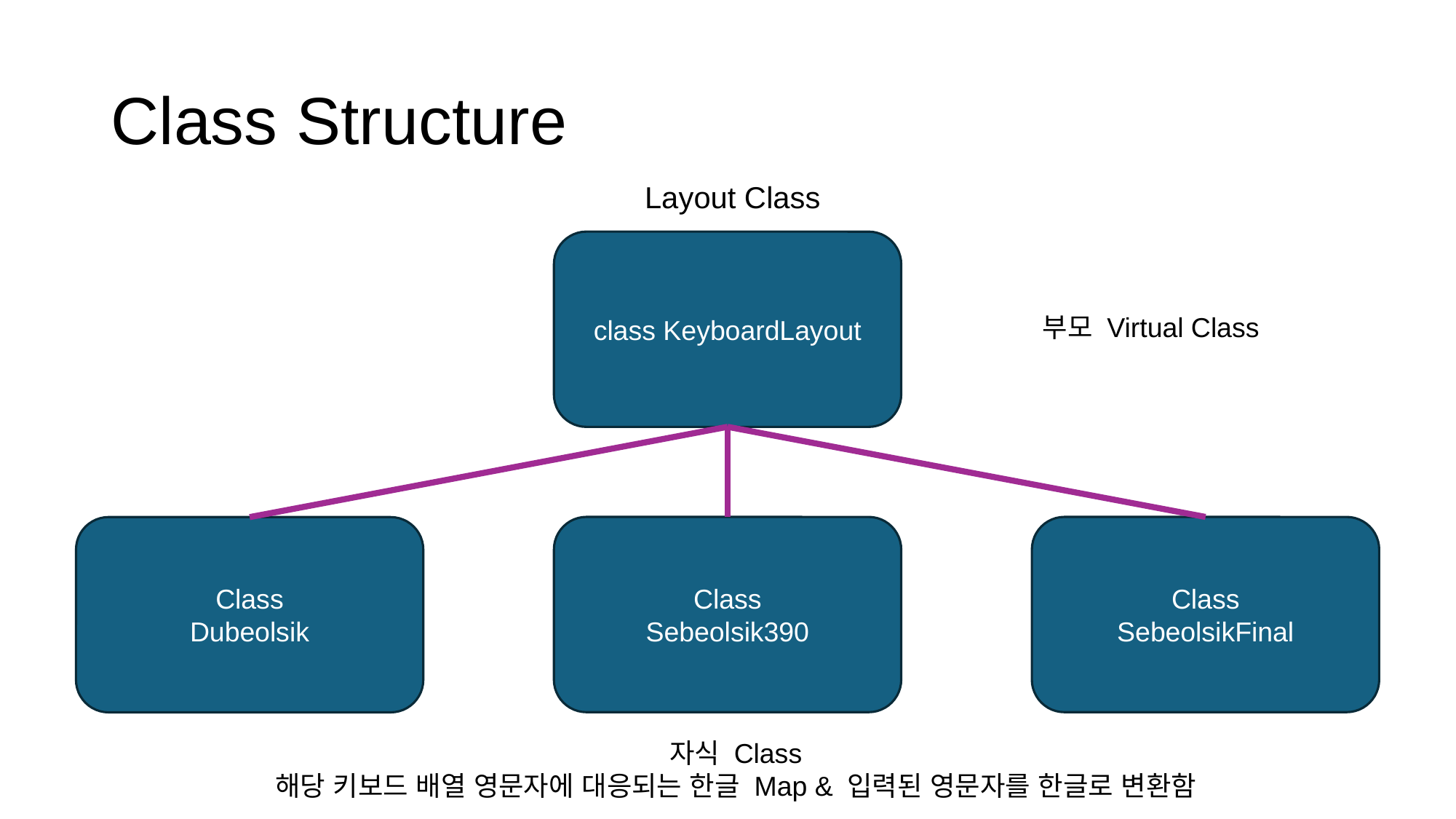

# Class Structure
Layout Class
class KeyboardLayout
부모 Virtual Class

Class
Sebeolsik390
Class
SebeolsikFinal
Class
Dubeolsik
자식 Class
해당 키보드 배열 영문자에 대응되는 한글 Map & 입력된 영문자를 한글로 변환함